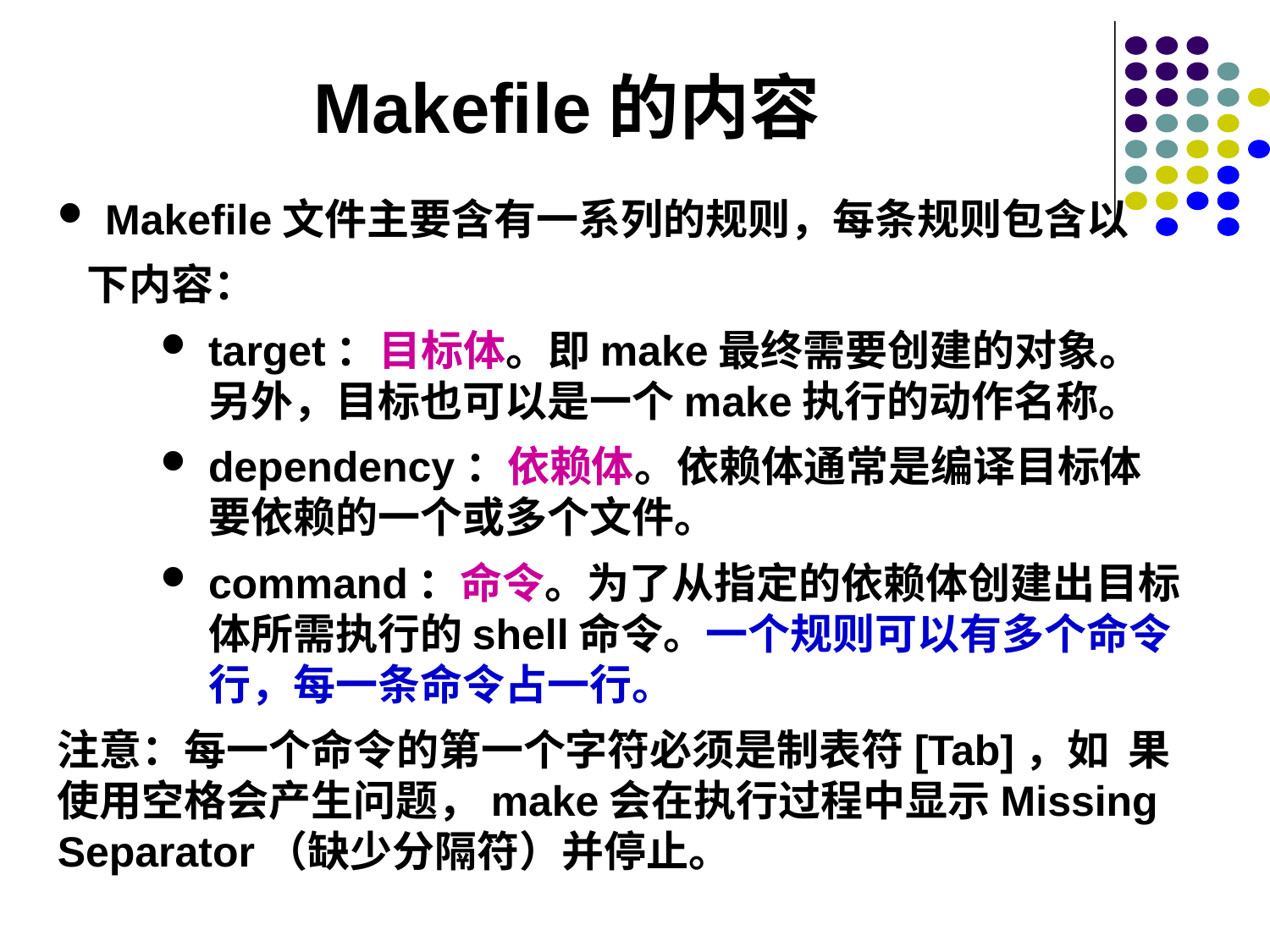

Makefile的内容
Makefile文件主要含有一系列的规则，每条规则包含以
  下内容：
target：目标体。即make最终需要创建的对象。另外，目标也可以是一个make执行的动作名称。
dependency：依赖体。依赖体通常是编译目标体要依赖的一个或多个文件。
command：命令。为了从指定的依赖体创建出目标体所需执行的shell命令。一个规则可以有多个命令行，每一条命令占一行。
注意：每一个命令的第一个字符必须是制表符[Tab]，如  果使用空格会产生问题，make会在执行过程中显示Missing Separator（缺少分隔符）并停止。